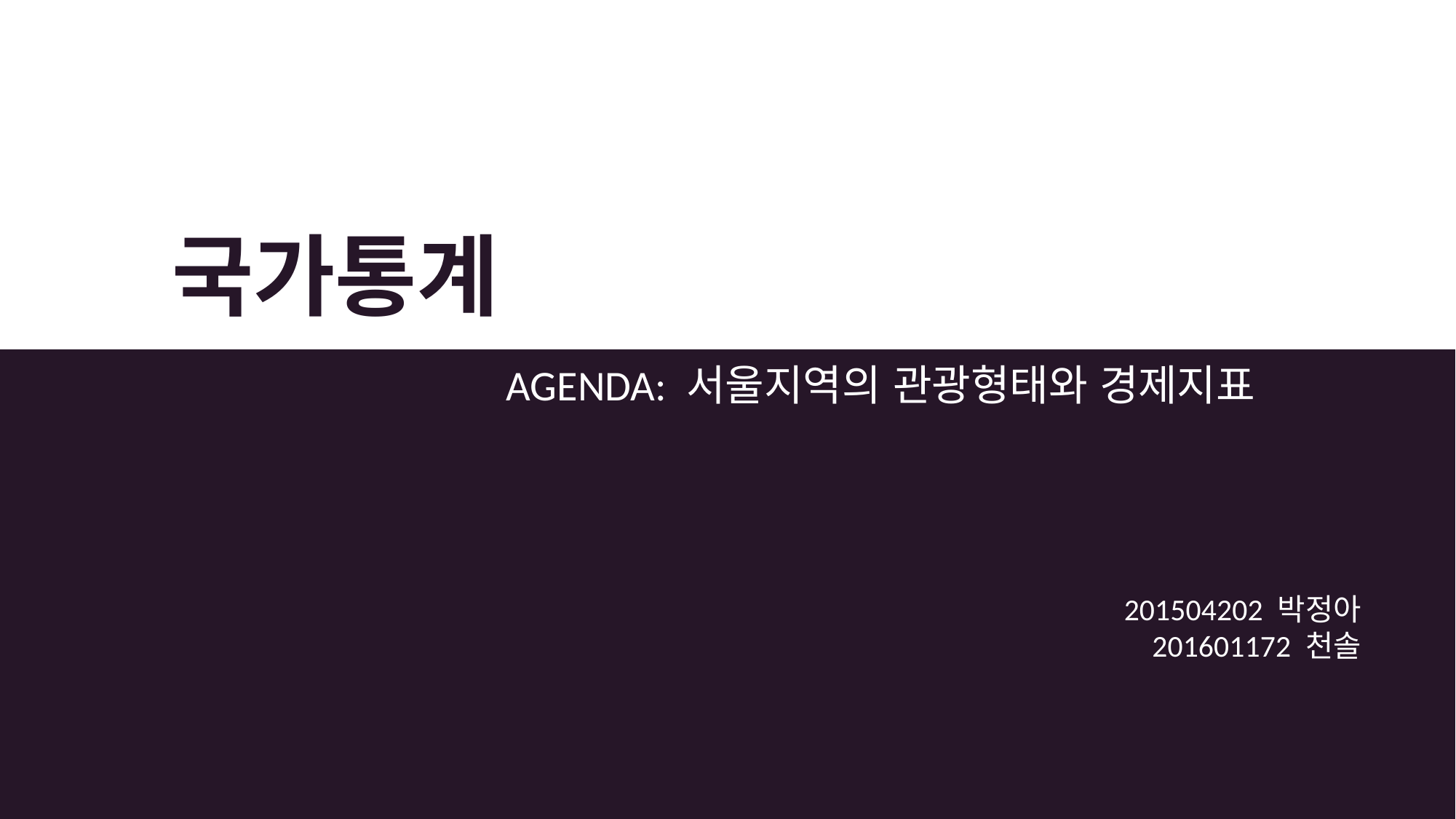

국가통계

AGENDA: 서울지역의 관광형태와 경제지표
201504202 박정아
201601172 천솔